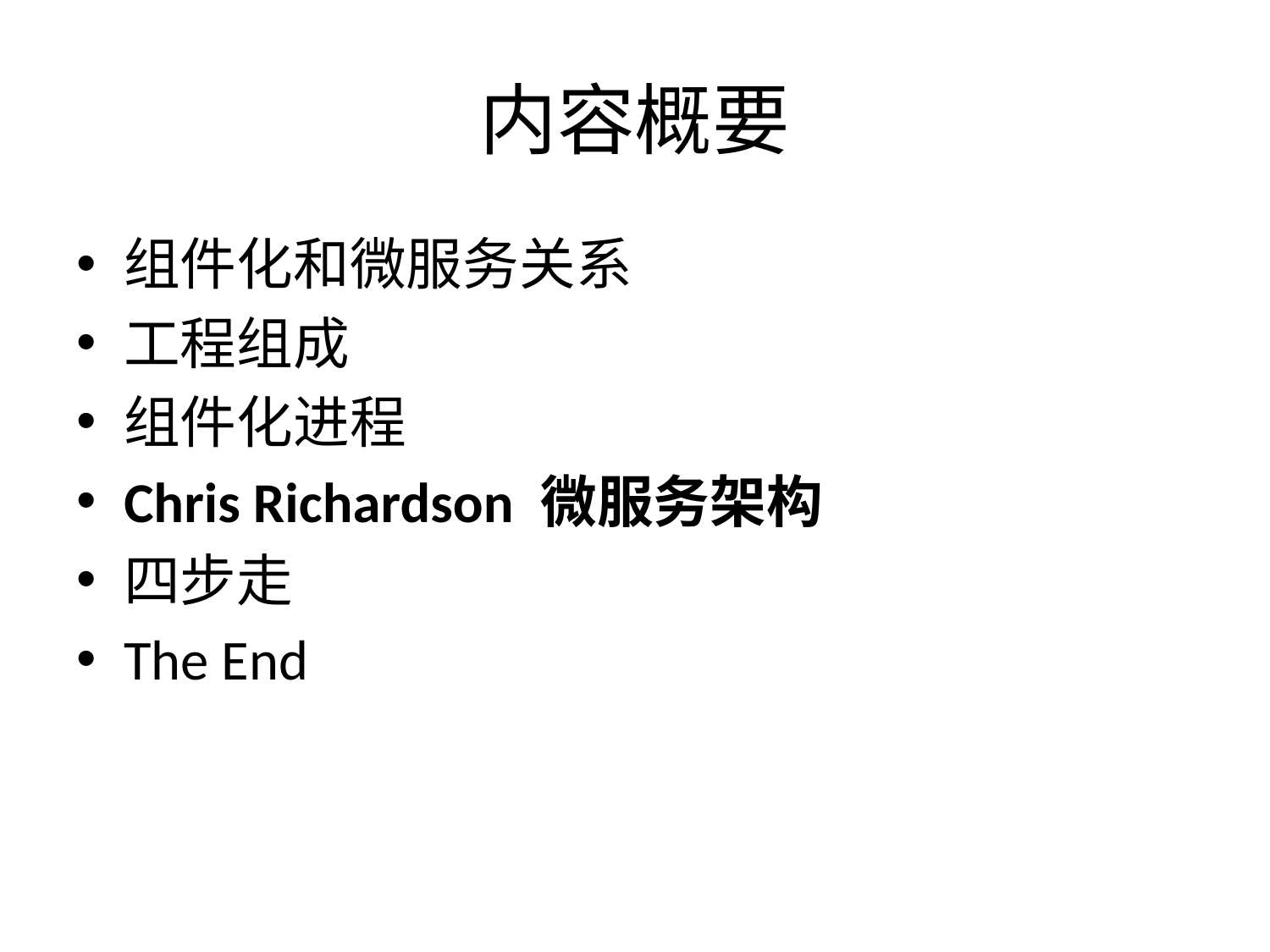

# 内容概要
组件化和微服务关系
工程组成
组件化进程
Chris Richardson 微服务架构
四步走
The End